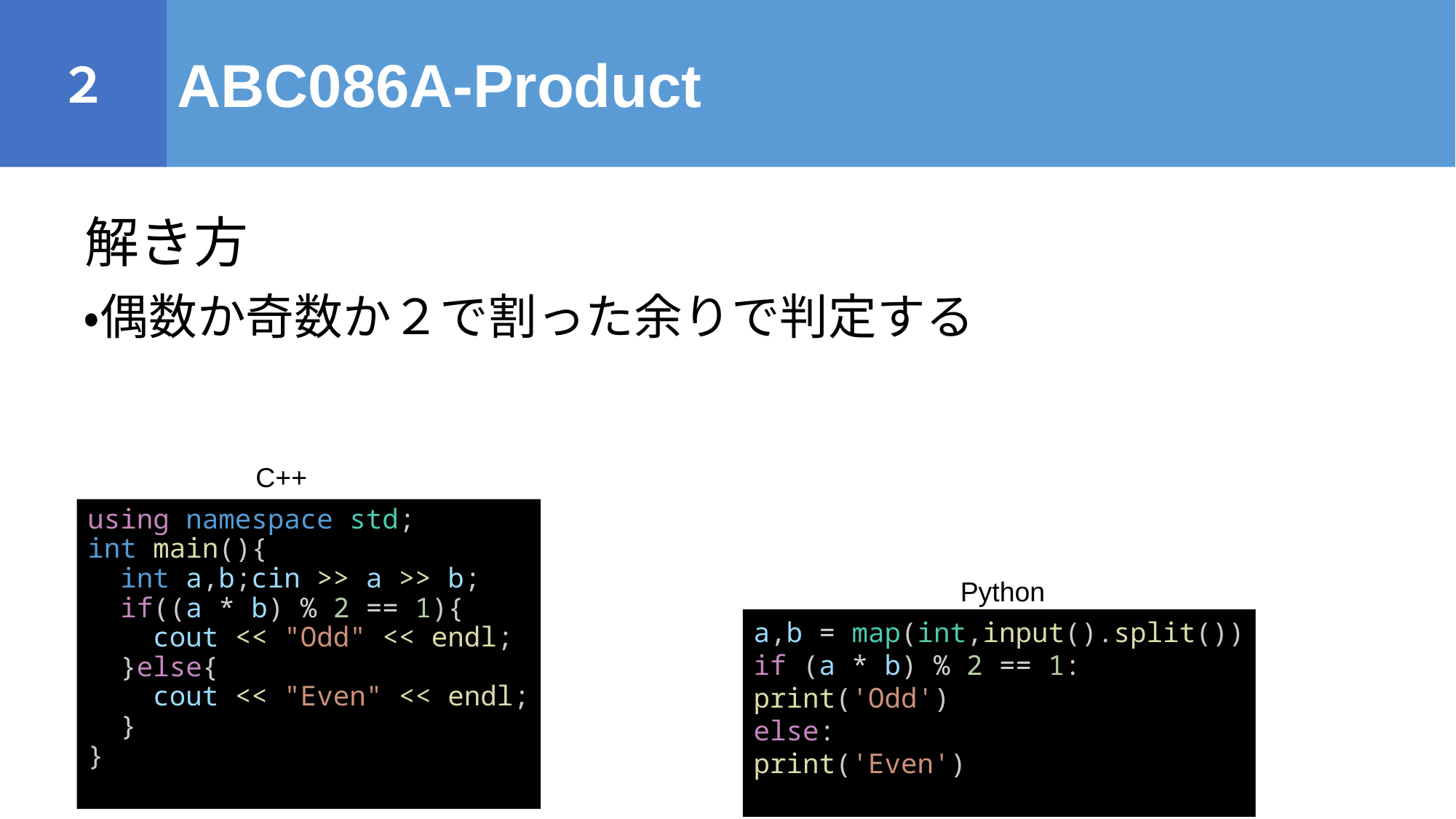

２
ABC086A-Product
解き方
・偶数か奇数か２で割った余りで判定する
C++
using namespace std;
int main(){
  int a,b;cin >> a >> b;
  if((a * b) % 2 == 1){
    cout << "Odd" << endl;
  }else{
    cout << "Even" << endl;
  }
}

Python
a,b = map(int,input().split())
if (a * b) % 2 == 1:
print('Odd')
else:
print('Even')